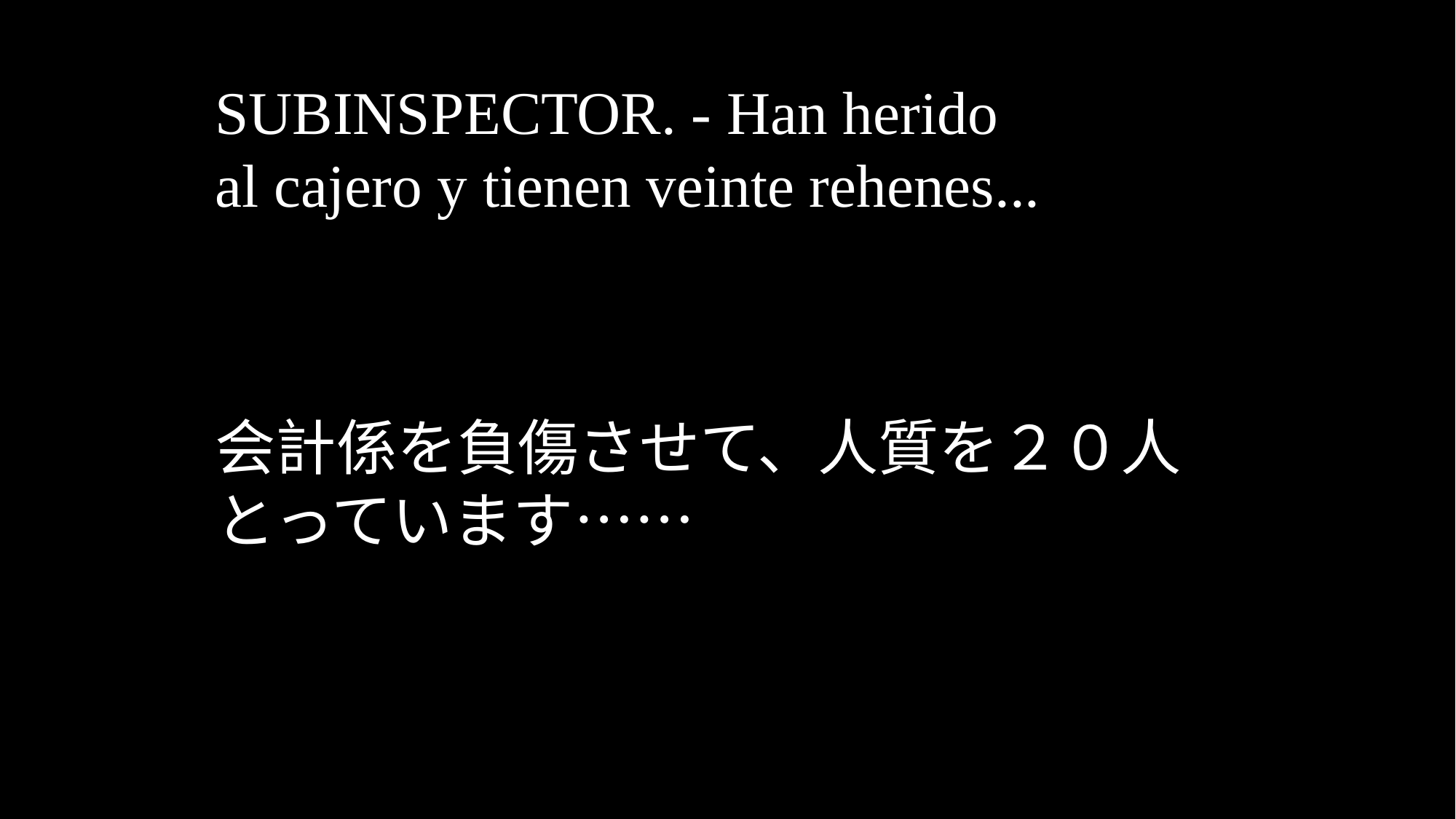

SUBINSPECTOR. - Han herido al cajero y tienen veinte rehenes...

会計係を負傷させて、人質を２０人とっています⋯⋯